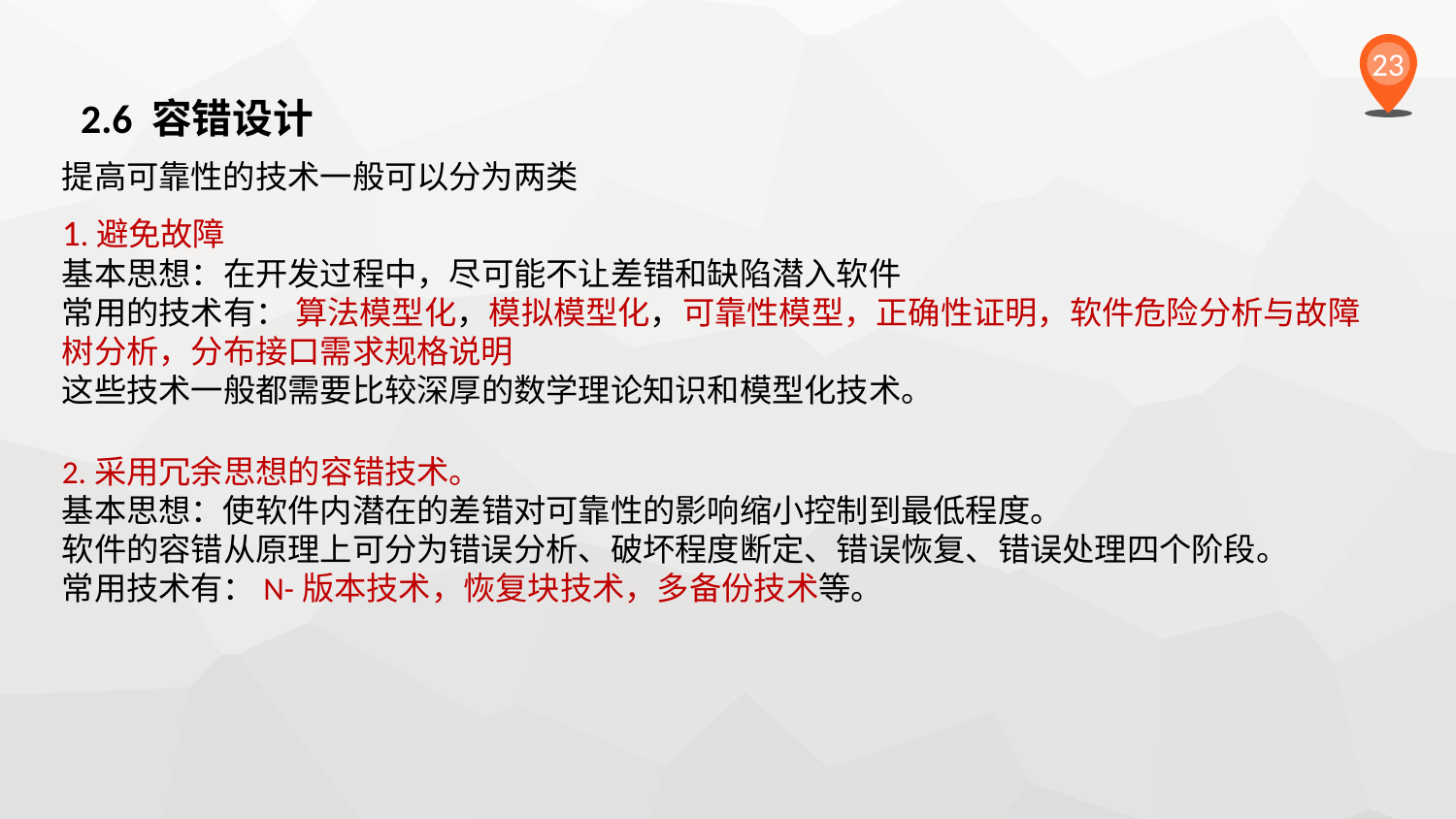

23
2.6 容错设计
提高可靠性的技术一般可以分为两类
1.避免故障
基本思想：在开发过程中，尽可能不让差错和缺陷潜入软件
常用的技术有： 算法模型化，模拟模型化，可靠性模型，正确性证明，软件危险分析与故障树分析，分布接口需求规格说明
这些技术一般都需要比较深厚的数学理论知识和模型化技术。
2.采用冗余思想的容错技术。
基本思想：使软件内潜在的差错对可靠性的影响缩小控制到最低程度。
软件的容错从原理上可分为错误分析、破坏程度断定、错误恢复、错误处理四个阶段。
常用技术有：N-版本技术，恢复块技术，多备份技术等。